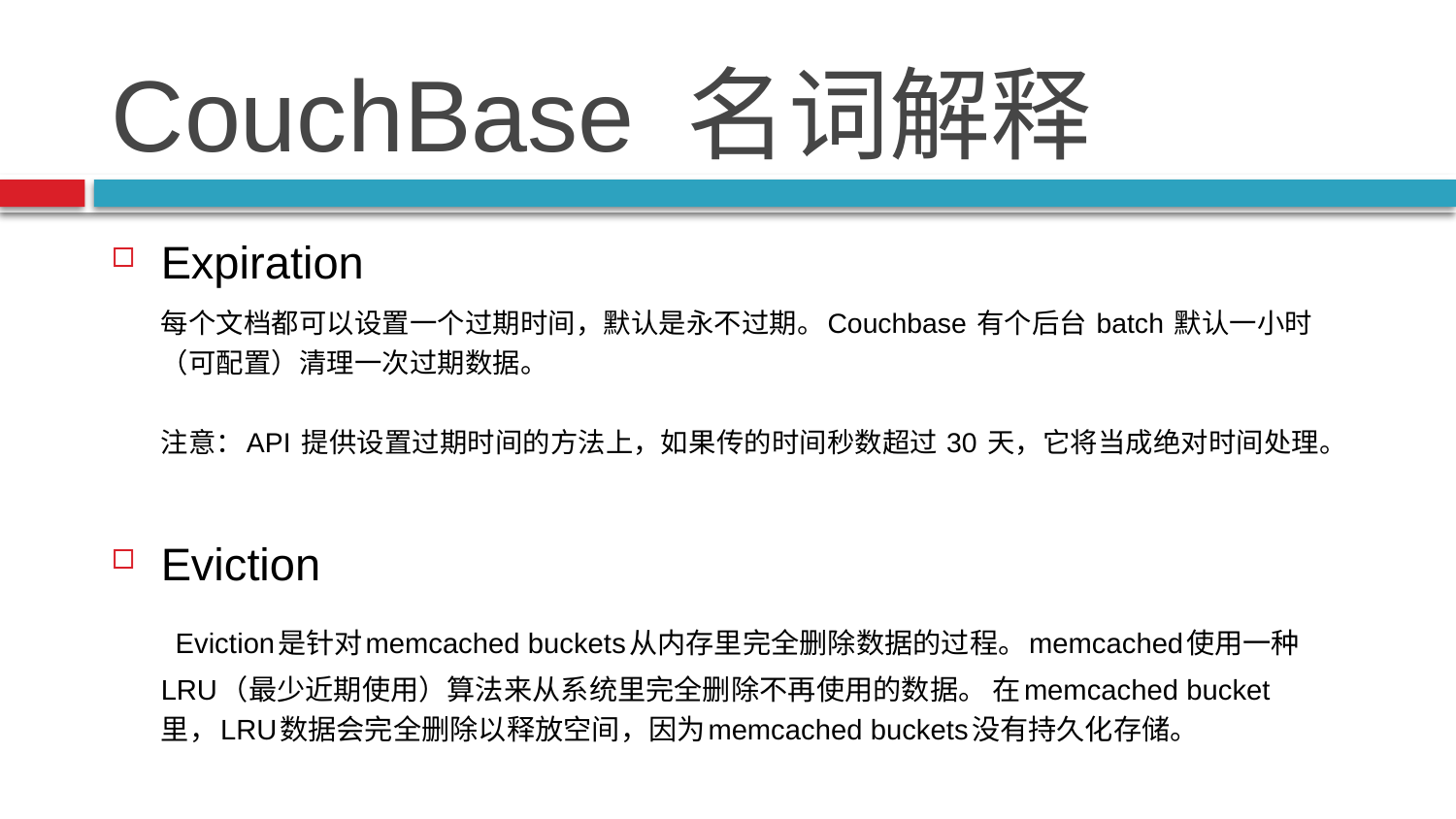

# CouchBase 名词解释
Expiration
每个文档都可以设置一个过期时间，默认是永不过期。Couchbase 有个后台 batch 默认一小时（可配置）清理一次过期数据。
注意：API 提供设置过期时间的方法上，如果传的时间秒数超过 30 天，它将当成绝对时间处理。
Eviction
 Eviction是针对memcached buckets从内存里完全删除数据的过程。memcached使用一种LRU（最少近期使用）算法来从系统里完全删除不再使用的数据。 在memcached bucket里，LRU数据会完全删除以释放空间，因为memcached buckets没有持久化存储。